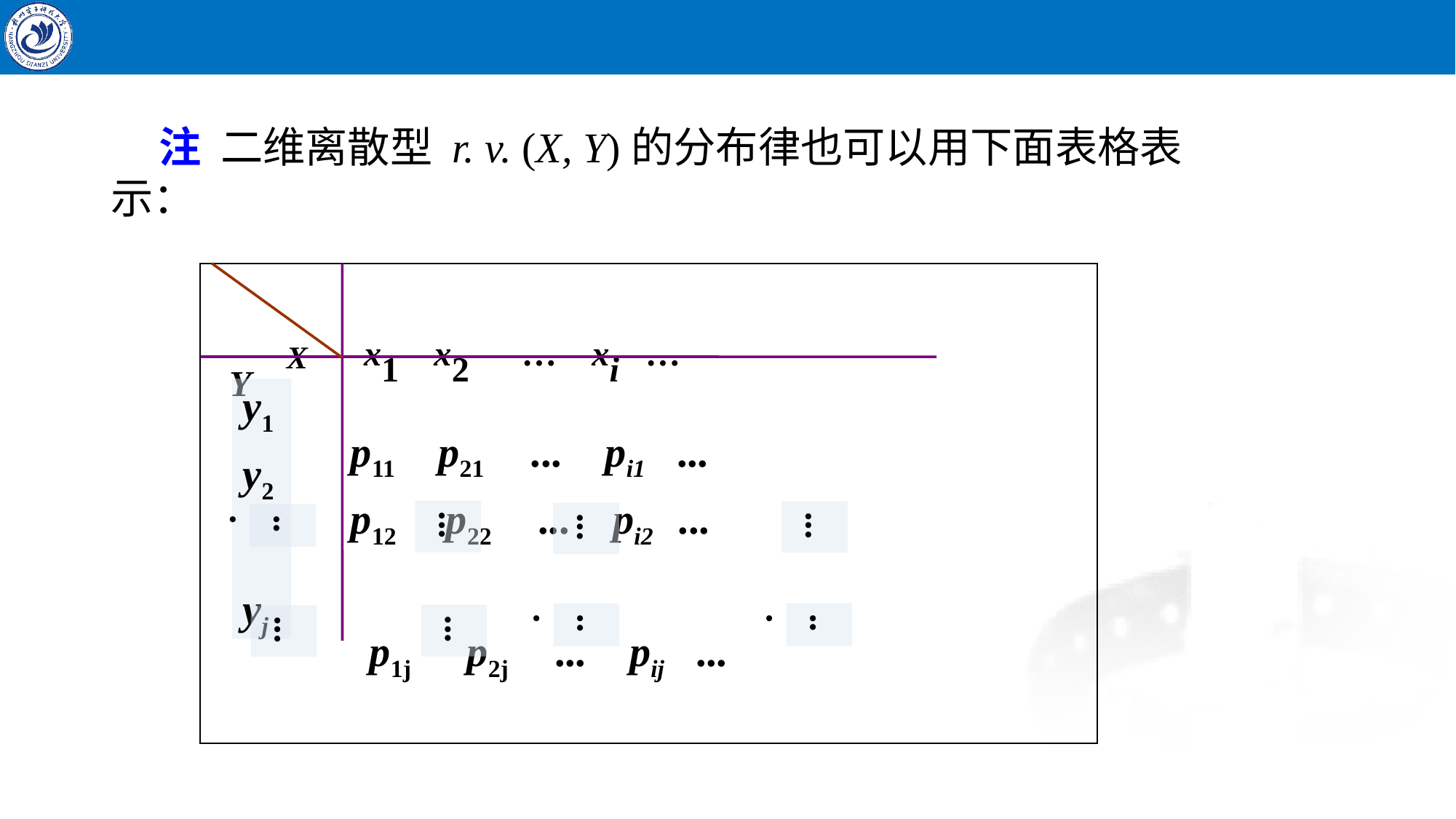

注  二维离散型 r. v. (X, Y)的分布律也可以用下面表格表示：

y1
y2

yj
...
...
...
...
...
...
...
...
  Y    X       x1    x2      …    xi   …
                   p11       p21      ...       pi1     ...
                   p12        p22      ...       pi2    ...

               p1j         p2j      ...       pij     ...